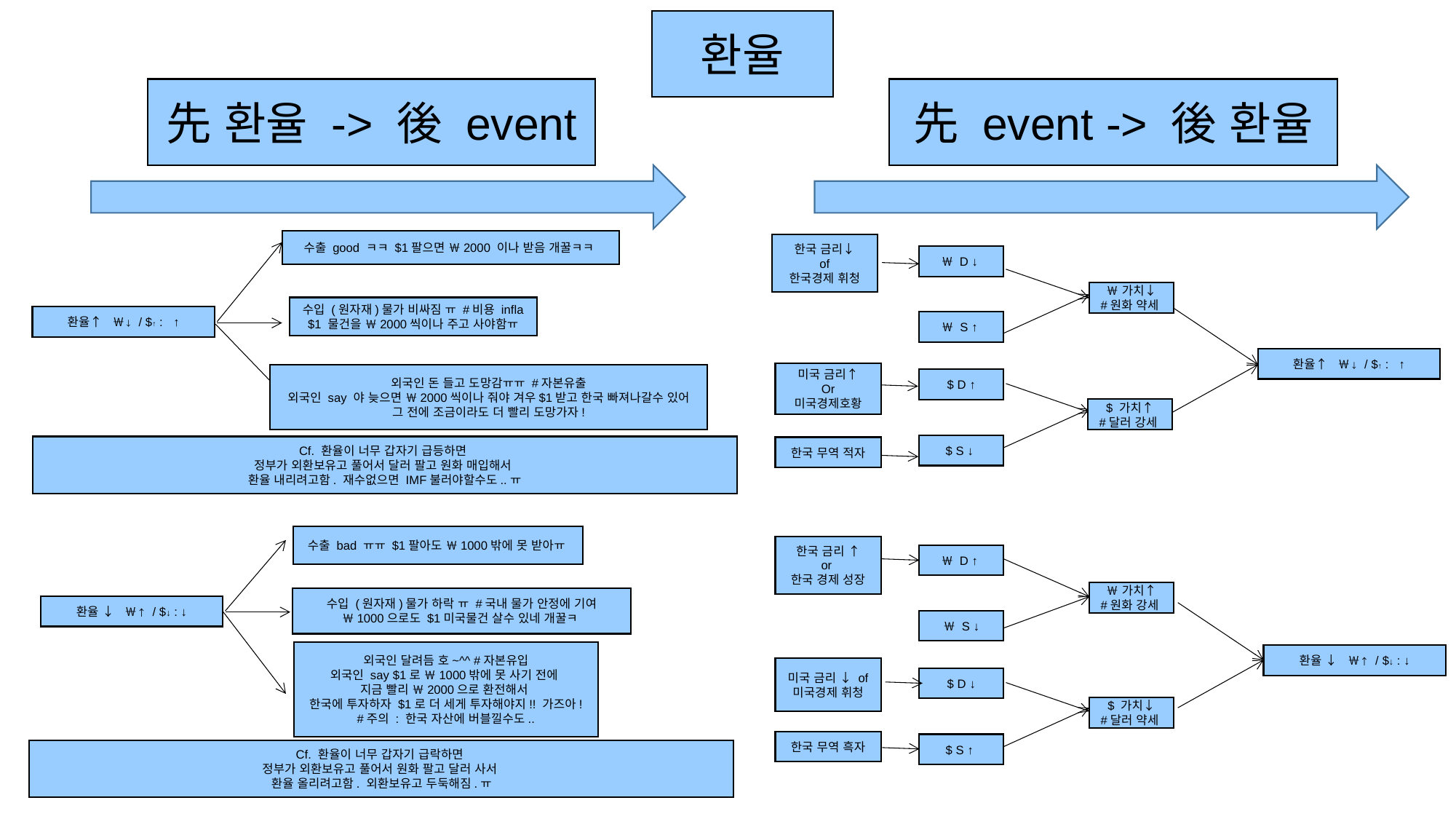

환율
先 환율 -> 後 event
先 event -> 後 환율

수출 good ㅋㅋ $1팔으면 ￦2000 이나 받음 개꿀ㅋㅋ
수입 (원자재)물가 비싸짐 ㅠ #비용 infla
$1 물건을 ￦2000씩이나 주고 사야함ㅠ
환율↑   ￦↓ / $↑ :   ↑
외국인 돈 들고 도망감ㅠㅠ #자본유출
외국인 say 야 늦으면 ￦2000씩이나 줘야 겨우$1받고 한국 빠져나갈수 있어
그 전에 조금이라도 더 빨리 도망가자!
Cf. 환율이 너무 갑자기 급등하면
정부가 외환보유고 풀어서 달러 팔고 원화 매입해서
환율 내리려고함. 재수없으면 IMF불러야할수도..ㅠ
한국 금리↓
of
한국경제 휘청
￦ D ↓
￦ 가치↓
#원화 약세
$ 가치↑
#달러 강세
￦ 가치↑
#원화 강세
$ 가치↓
#달러 약세
￦ S ↑
환율↑   ￦↓ / $↑ :   ↑
미국 금리↑
Or
미국경제호황
$ D ↑
$ S ↓
한국 무역 적자
한국 금리 ↑
or
한국 경제 성장
￦ D ↑
￦ S ↓
환율 ↓   ￦↑ / $↓ : ↓
미국 금리 ↓ of
미국경제 휘청
$ D ↓
한국 무역 흑자
$ S ↑
수출 bad ㅠㅠ $1팔아도 ￦1000밖에 못 받아ㅠ
수입 (원자재)물가 하락 ㅠ #국내 물가 안정에 기여
￦1000으로도 $1미국물건 살수 있네 개꿀ㅋ
환율 ↓   ￦↑ / $↓ : ↓
외국인 달려듬 호~^^ #자본유입
외국인 say $1로 ￦1000밖에 못 사기 전에
지금 빨리 ￦2000으로 환전해서
한국에 투자하자 $1로 더 세게 투자해야지!! 가즈아!
#주의 : 한국 자산에 버블낄수도..
Cf. 환율이 너무 갑자기 급락하면
정부가 외환보유고 풀어서 원화 팔고 달러 사서
환율 올리려고함. 외환보유고 두둑해짐.ㅠ